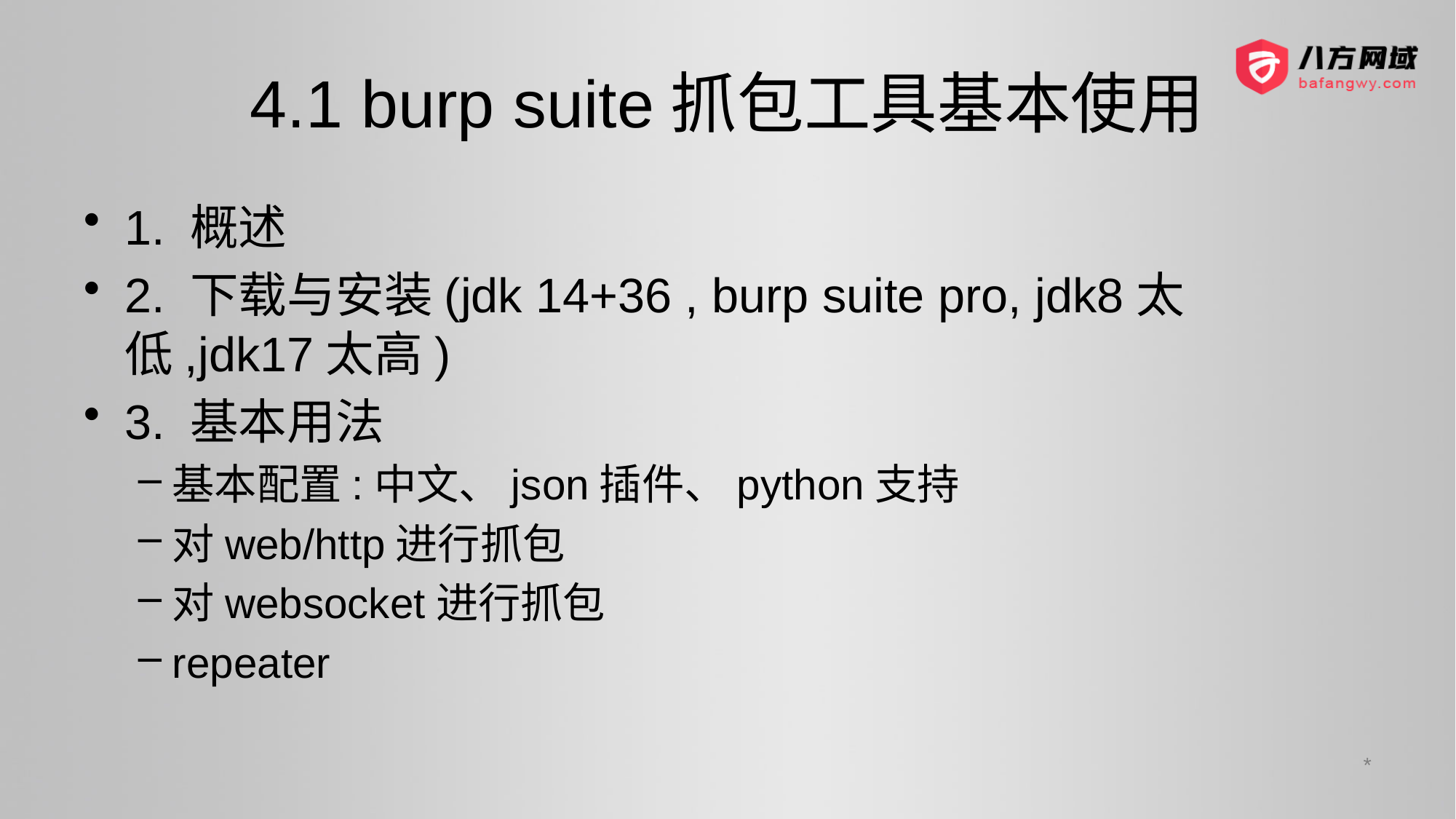

# 4.1 burp suite抓包工具基本使用
1. 概述
2. 下载与安装(jdk 14+36 , burp suite pro, jdk8太低,jdk17太高)
3. 基本用法
基本配置:中文、json插件、python支持
对web/http进行抓包
对websocket进行抓包
repeater

*